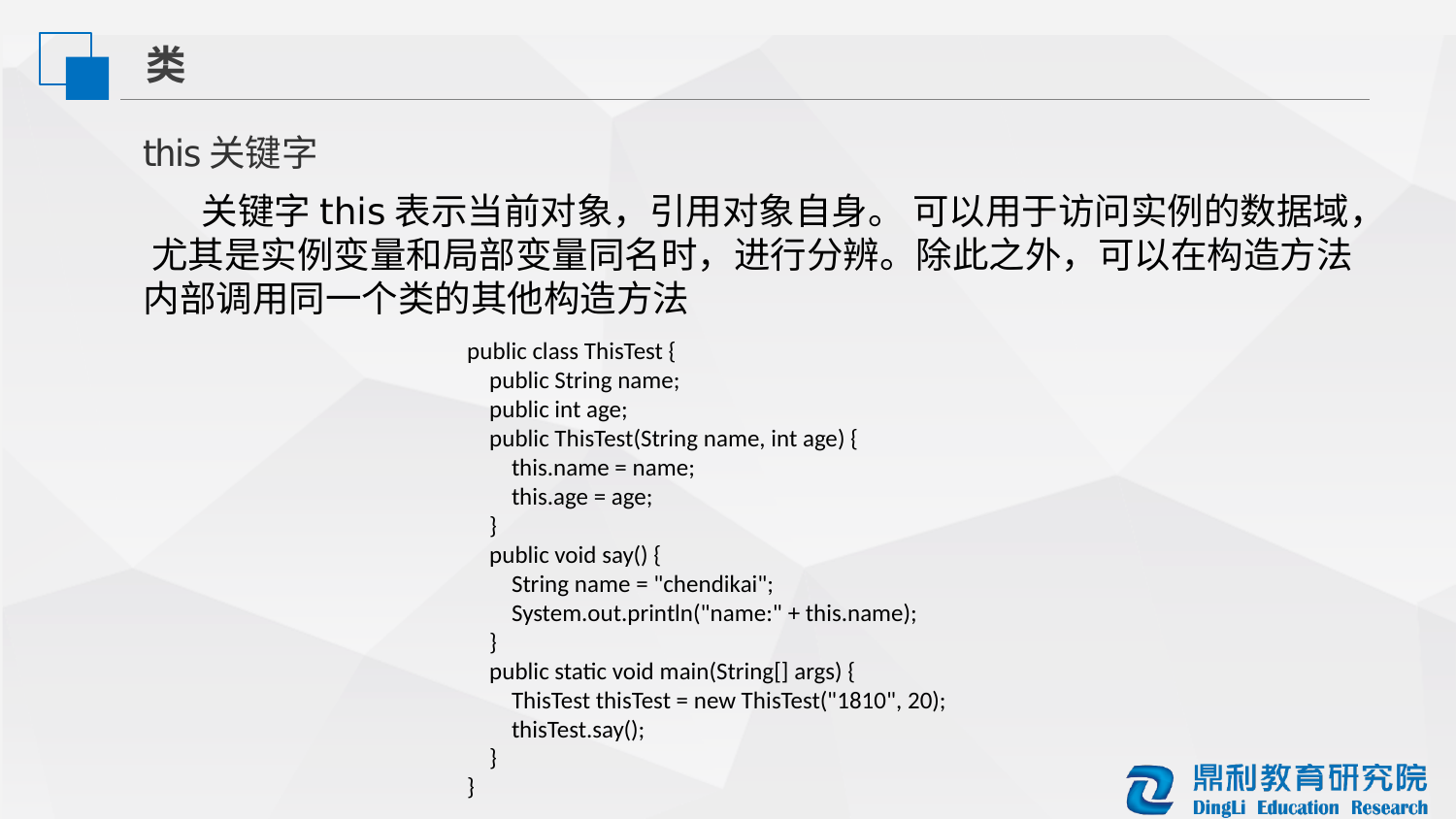

类
this关键字
      关键字this表示当前对象，引用对象自身。 可以用于访问实例的数据域， 尤其是实例变量和局部变量同名时，进行分辨。除此之外，可以在构造方法内部调用同一个类的其他构造方法
public class ThisTest {
    public String name;
    public int age;
    public ThisTest(String name, int age) {
        this.name = name;
        this.age = age;
    }
    public void say() {
        String name = "chendikai";
        System.out.println("name:" + this.name);
    }
    public static void main(String[] args) {
        ThisTest thisTest = new ThisTest("1810", 20);
        thisTest.say();
    }
}